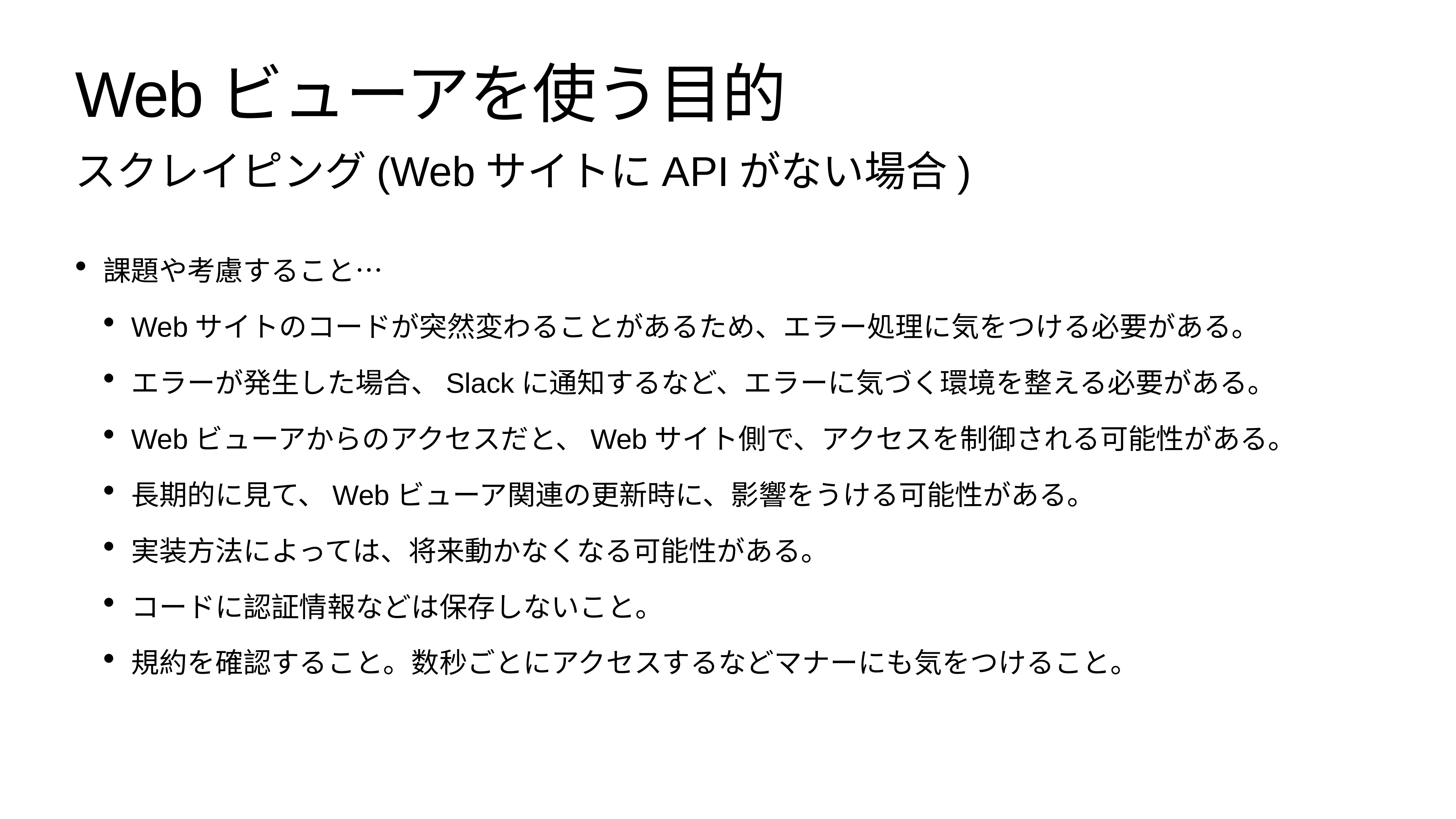

# Webビューアを使う目的
スクレイピング(WebサイトにAPIがない場合)
課題や考慮すること…
Webサイトのコードが突然変わることがあるため、エラー処理に気をつける必要がある。
エラーが発生した場合、Slackに通知するなど、エラーに気づく環境を整える必要がある。
Webビューアからのアクセスだと、Webサイト側で、アクセスを制御される可能性がある。
長期的に見て、Webビューア関連の更新時に、影響をうける可能性がある。
実装方法によっては、将来動かなくなる可能性がある。
コードに認証情報などは保存しないこと。
規約を確認すること。数秒ごとにアクセスするなどマナーにも気をつけること。